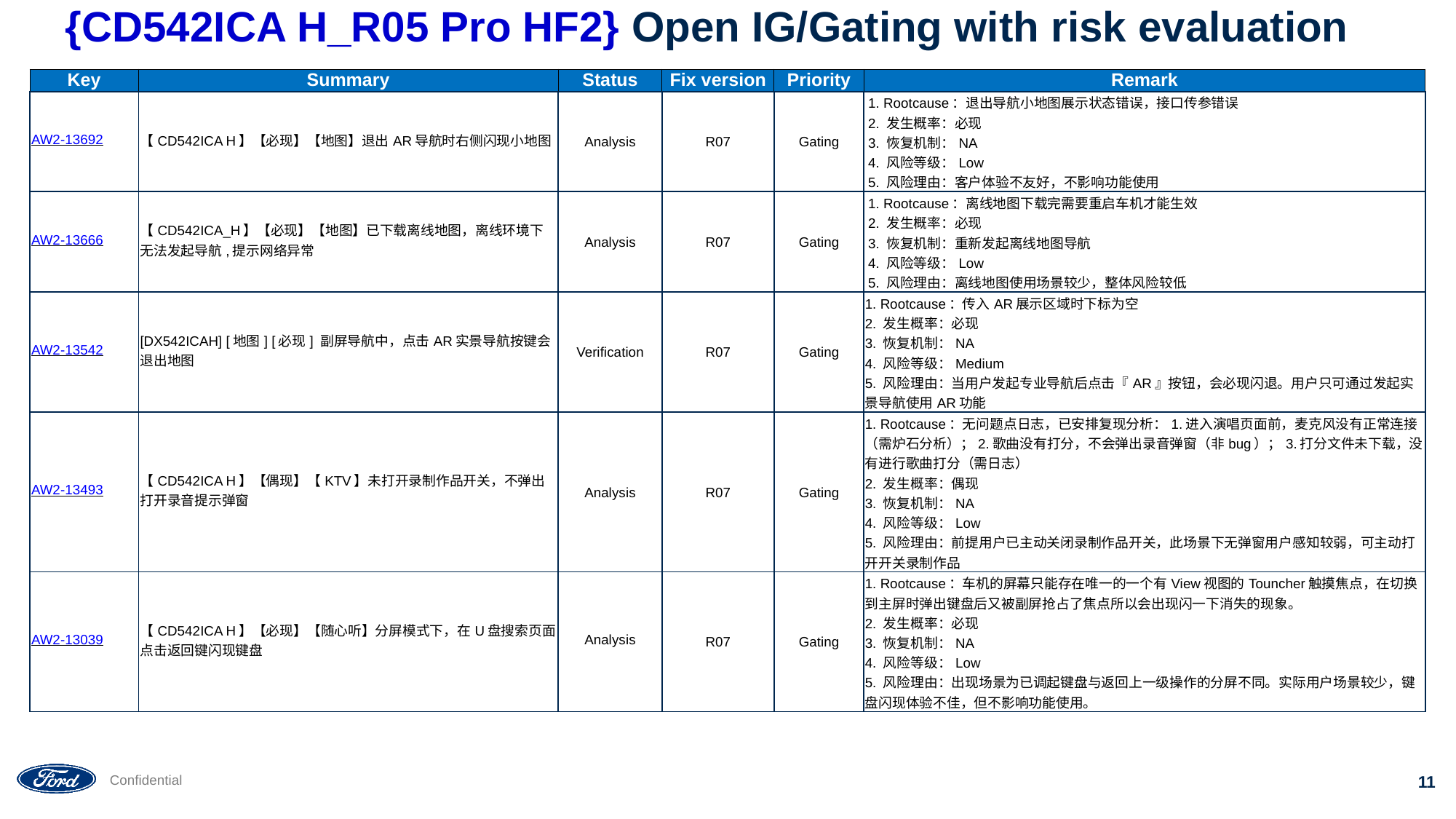

# {CD542ICA H_R05 Pro HF2} Open IG/Gating with risk evaluation
| Key | Summary | Status | Fix version | Priority | Remark |
| --- | --- | --- | --- | --- | --- |
| AW2-13692 | 【CD542ICA H】【必现】【地图】退出AR导航时右侧闪现小地图 | Analysis | R07 | Gating | 1. Rootcause：退出导航小地图展示状态错误，接口传参错误 2. 发生概率：必现 3. 恢复机制：NA 4. 风险等级：Low 5. 风险理由：客户体验不友好，不影响功能使用 |
| AW2-13666 | 【CD542ICA\_H】【必现】【地图】已下载离线地图，离线环境下无法发起导航,提示网络异常 | Analysis | R07 | Gating | 1. Rootcause：离线地图下载完需要重启车机才能生效 2. 发生概率：必现 3. 恢复机制：重新发起离线地图导航 4. 风险等级：Low 5. 风险理由：离线地图使用场景较少，整体风险较低 |
| AW2-13542 | [DX542ICAH] [地图] [必现] 副屏导航中，点击AR实景导航按键会退出地图 | Verification | R07 | Gating | 1. Rootcause：传入AR展示区域时下标为空 2. 发生概率：必现 3. 恢复机制：NA 4. 风险等级：Medium 5. 风险理由：当用户发起专业导航后点击『AR』按钮，会必现闪退。用户只可通过发起实景导航使用AR功能 |
| AW2-13493 | 【CD542ICA H】【偶现】【KTV】未打开录制作品开关，不弹出打开录音提示弹窗 | Analysis | R07 | Gating | 1. Rootcause：无问题点日志，已安排复现分析：1.进入演唱页面前，麦克风没有正常连接（需炉石分析）；2.歌曲没有打分，不会弹出录音弹窗（非bug）；3.打分文件未下载，没有进行歌曲打分（需日志） 2. 发生概率：偶现 3. 恢复机制：NA 4. 风险等级：Low 5. 风险理由：前提用户已主动关闭录制作品开关，此场景下无弹窗用户感知较弱，可主动打开开关录制作品 |
| AW2-13039 | 【CD542ICA H】【必现】【随心听】分屏模式下，在U盘搜索页面点击返回键闪现键盘 | Analysis | R07 | Gating | 1. Rootcause：车机的屏幕只能存在唯一的一个有View视图的Touncher触摸焦点，在切换到主屏时弹出键盘后又被副屏抢占了焦点所以会出现闪一下消失的现象。 2. 发生概率：必现 3. 恢复机制：NA 4. 风险等级：Low 5. 风险理由：出现场景为已调起键盘与返回上一级操作的分屏不同。实际用户场景较少，键盘闪现体验不佳，但不影响功能使用。 |